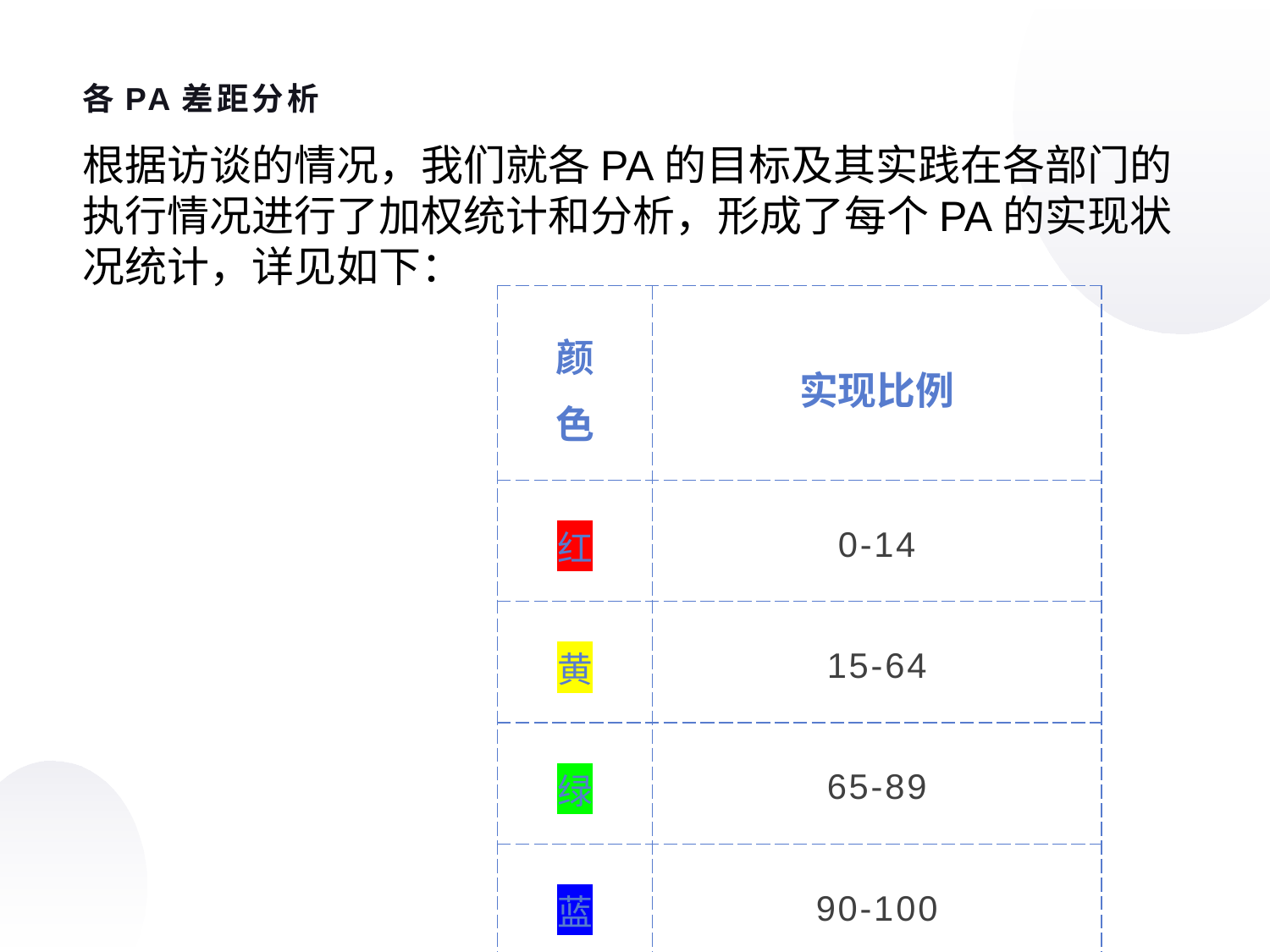

各PA差距分析
根据访谈的情况，我们就各PA的目标及其实践在各部门的执行情况进行了加权统计和分析，形成了每个PA的实现状况统计，详见如下：
| 颜色 | 实现比例 |
| --- | --- |
| 红 | 0-14 |
| 黄 | 15-64 |
| 绿 | 65-89 |
| 蓝 | 90-100 |